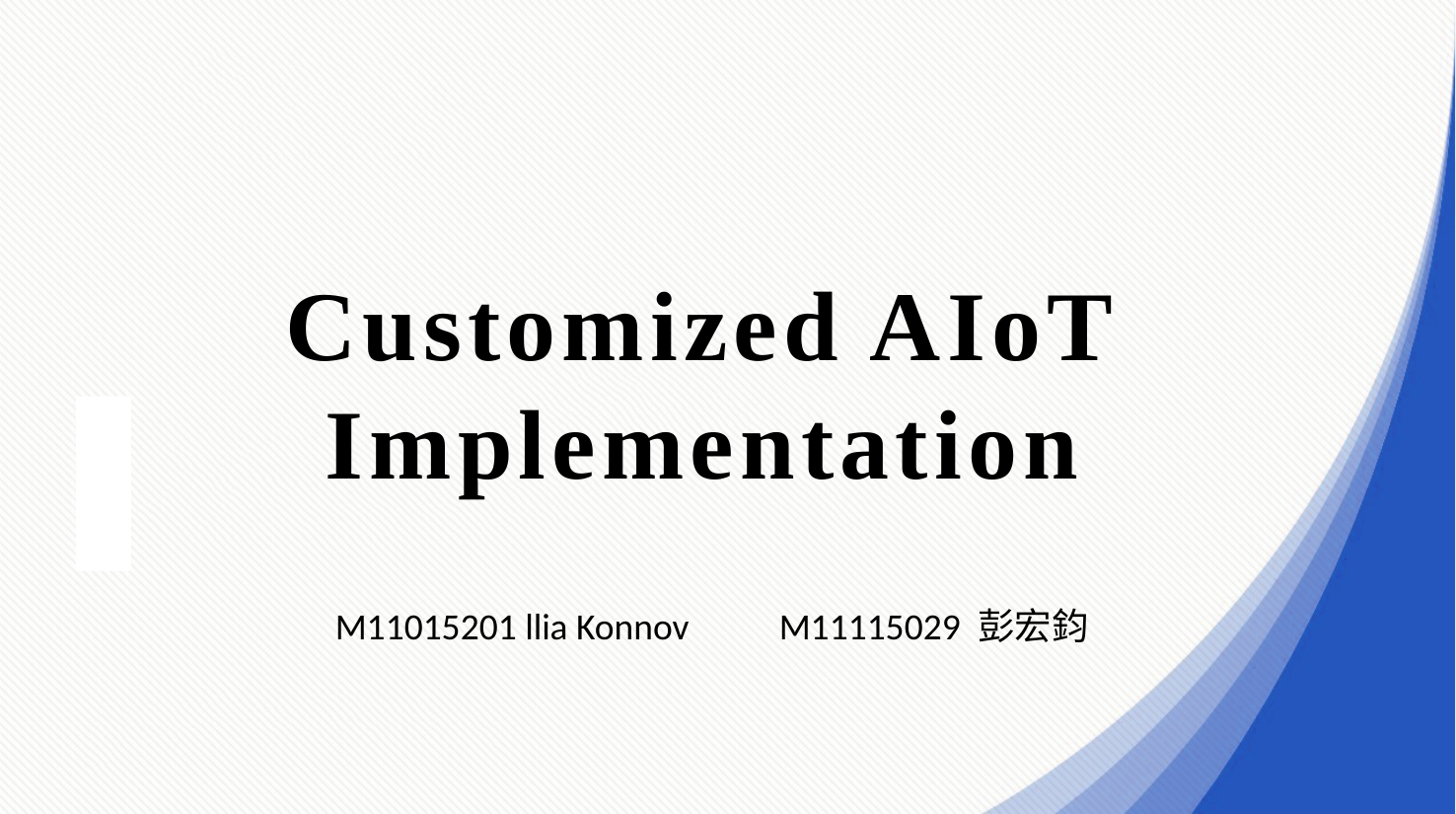

Customized AIoT Implementation

M11015201 llia Konnov 	M11115029 彭宏鈞
1